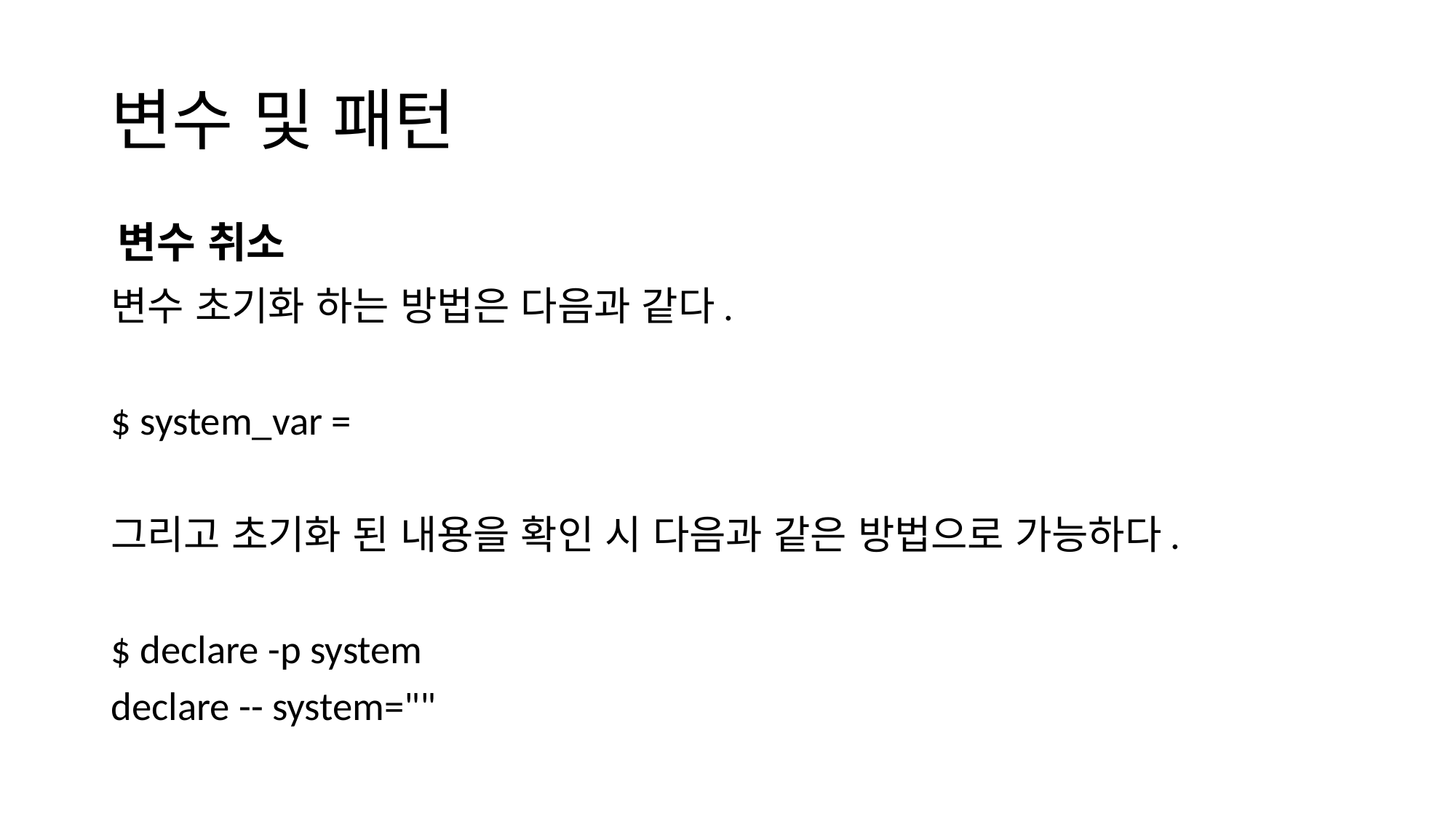

# 변수 및 패턴
변수 취소
변수 초기화 하는 방법은 다음과 같다.

$ system_var =

그리고 초기화 된 내용을 확인 시 다음과 같은 방법으로 가능하다.

$ declare -p system
declare -- system=""